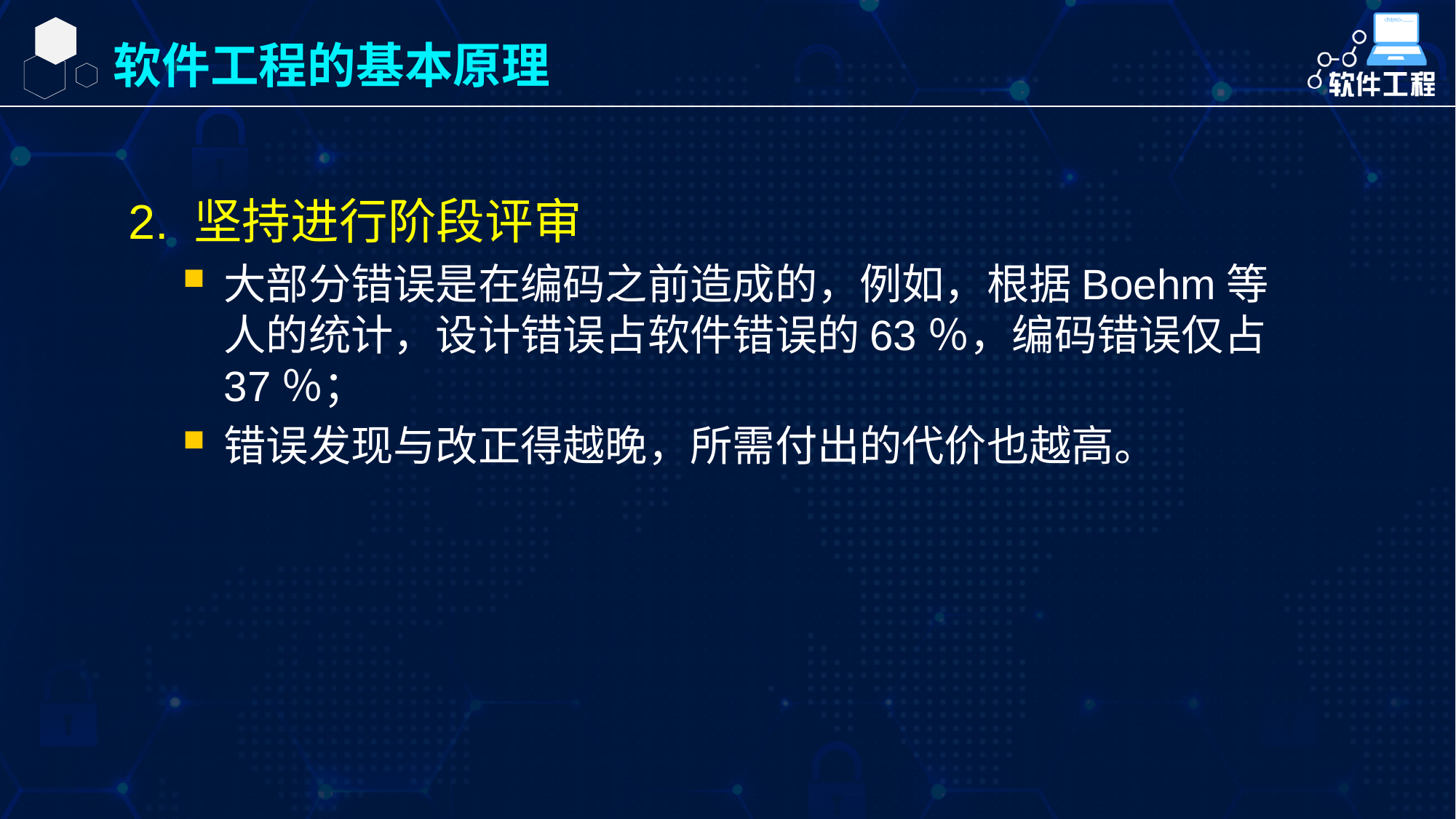

软件工程的基本原理

2. 坚持进行阶段评审
大部分错误是在编码之前造成的，例如，根据Boehm等人的统计，设计错误占软件错误的63％，编码错误仅占37％；
错误发现与改正得越晚，所需付出的代价也越高。